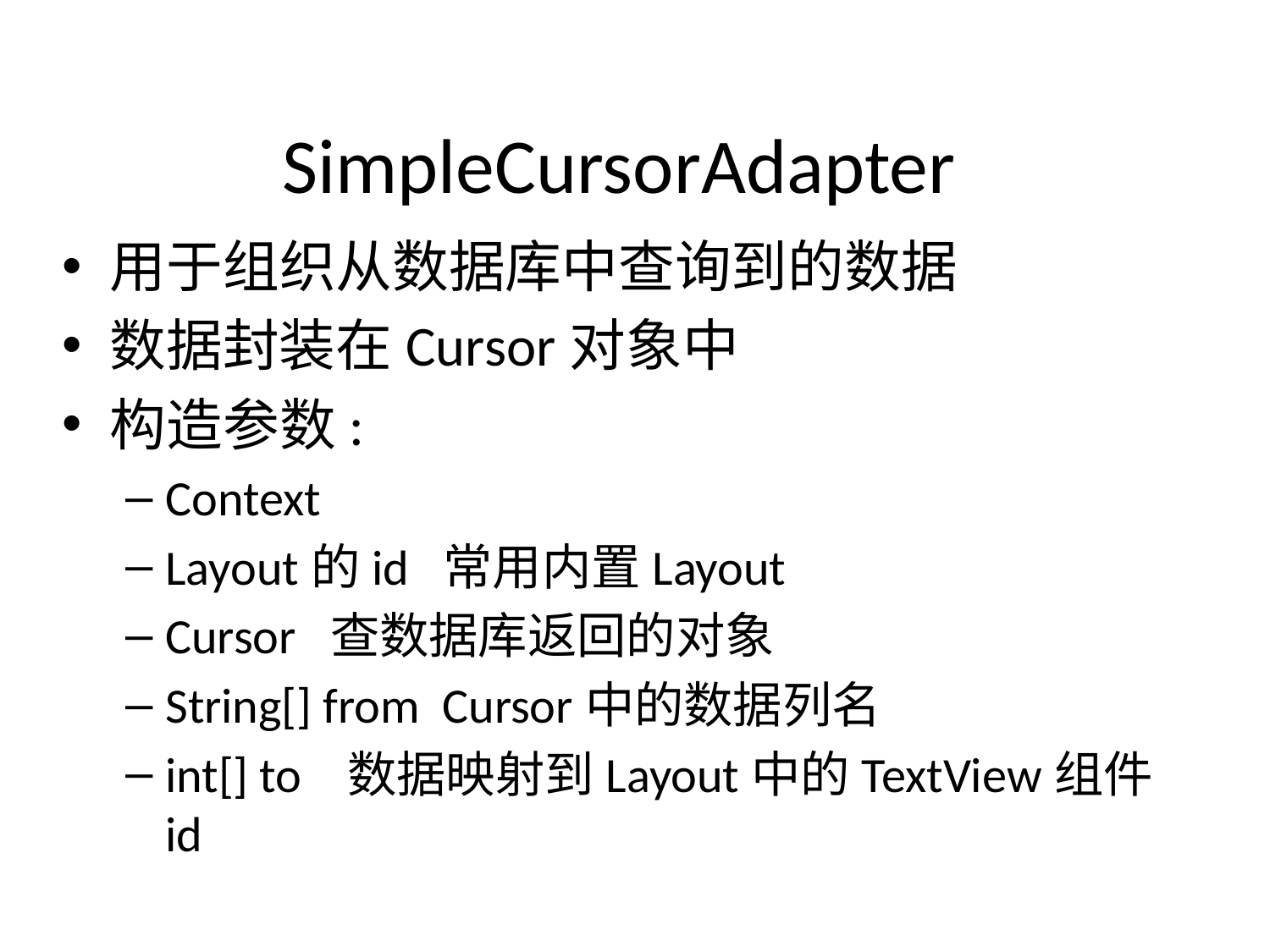

# SimpleCursorAdapter
用于组织从数据库中查询到的数据
数据封装在Cursor对象中
构造参数:
Context
Layout的id  常用内置Layout
Cursor  查数据库返回的对象
String[] from  Cursor中的数据列名
int[] to   数据映射到Layout中的TextView组件id